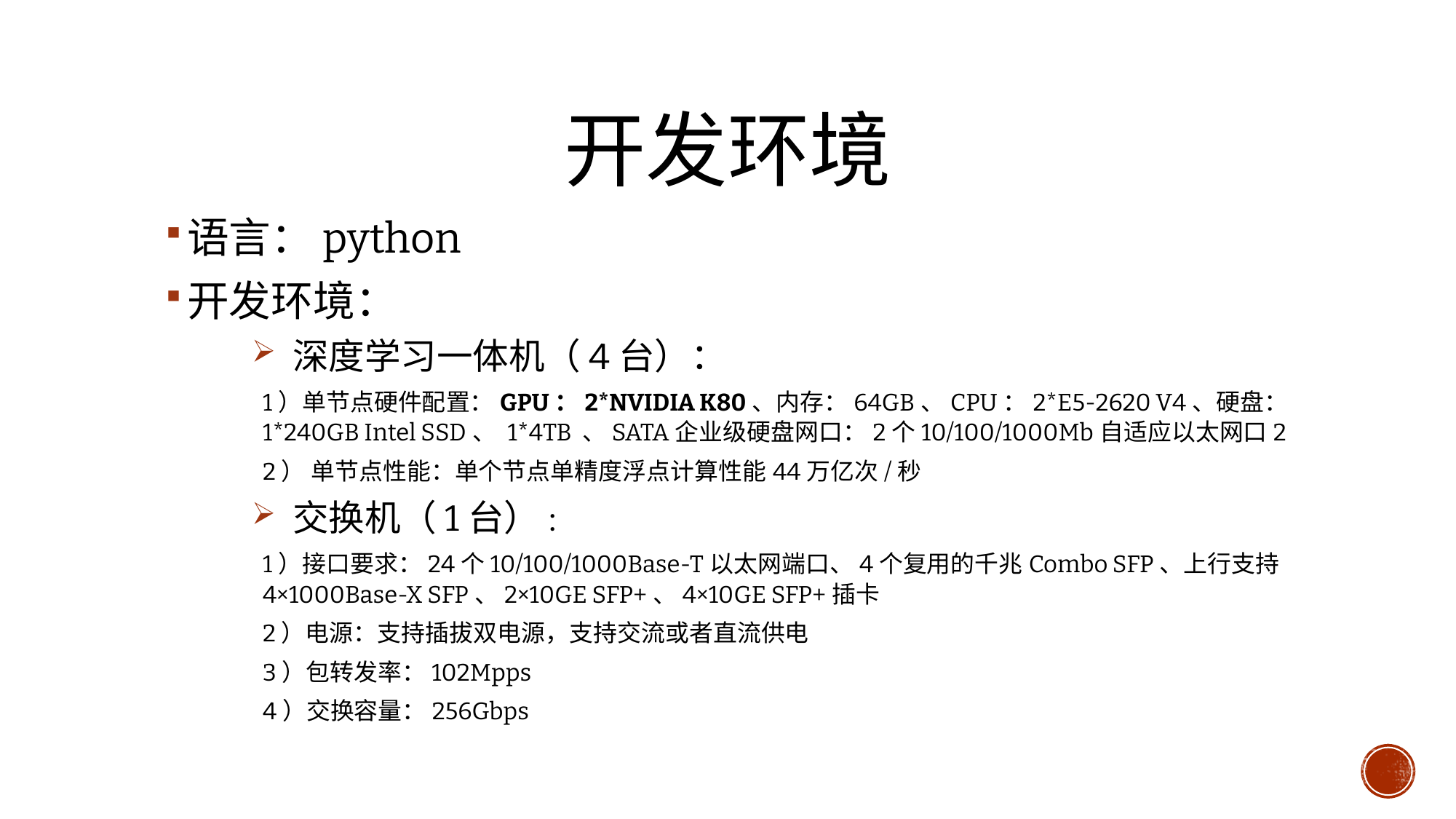

# 开发环境
语言：python
开发环境：
深度学习一体机（4台）：
1）单节点硬件配置：GPU：2*NVIDIA K80、内存：64GB、CPU：2*E5-2620 V4、硬盘：1*240GB Intel SSD、 1*4TB 、SATA企业级硬盘网口：2个10/100/1000Mb自适应以太网口2
2） 单节点性能：单个节点单精度浮点计算性能44万亿次/秒
交换机（1台）:
1）接口要求：24个10/100/1000Base-T以太网端口、4个复用的千兆Combo SFP、上行支持4×1000Base-X SFP、2×10GE SFP+、4×10GE SFP+插卡
2）电源：支持插拔双电源，支持交流或者直流供电
3）包转发率：102Mpps
4）交换容量：256Gbps